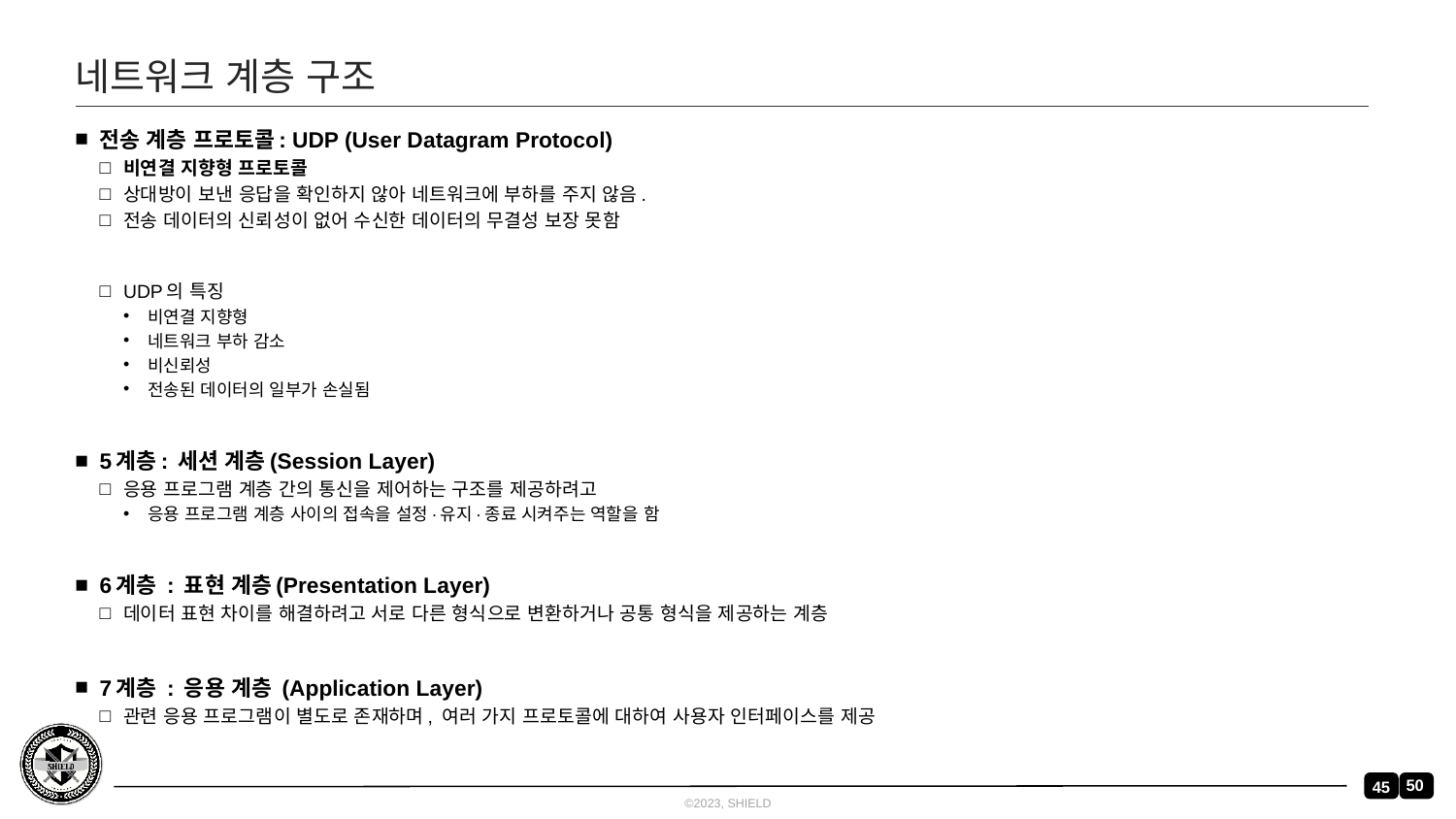

# 네트워크 계층 구조
전송 계층 프로토콜: UDP (User Datagram Protocol)
비연결 지향형 프로토콜
상대방이 보낸 응답을 확인하지 않아 네트워크에 부하를 주지 않음.
전송 데이터의 신뢰성이 없어 수신한 데이터의 무결성 보장 못함

UDP의 특징
비연결 지향형
네트워크 부하 감소
비신뢰성
전송된 데이터의 일부가 손실됨

5계층: 세션 계층(Session Layer)
응용 프로그램 계층 간의 통신을 제어하는 구조를 제공하려고
응용 프로그램 계층 사이의 접속을 설정·유지·종료 시켜주는 역할을 함

6계층 : 표현 계층(Presentation Layer)
데이터 표현 차이를 해결하려고 서로 다른 형식으로 변환하거나 공통 형식을 제공하는 계층

7계층 : 응용 계층 (Application Layer)
관련 응용 프로그램이 별도로 존재하며, 여러 가지 프로토콜에 대하여 사용자 인터페이스를 제공